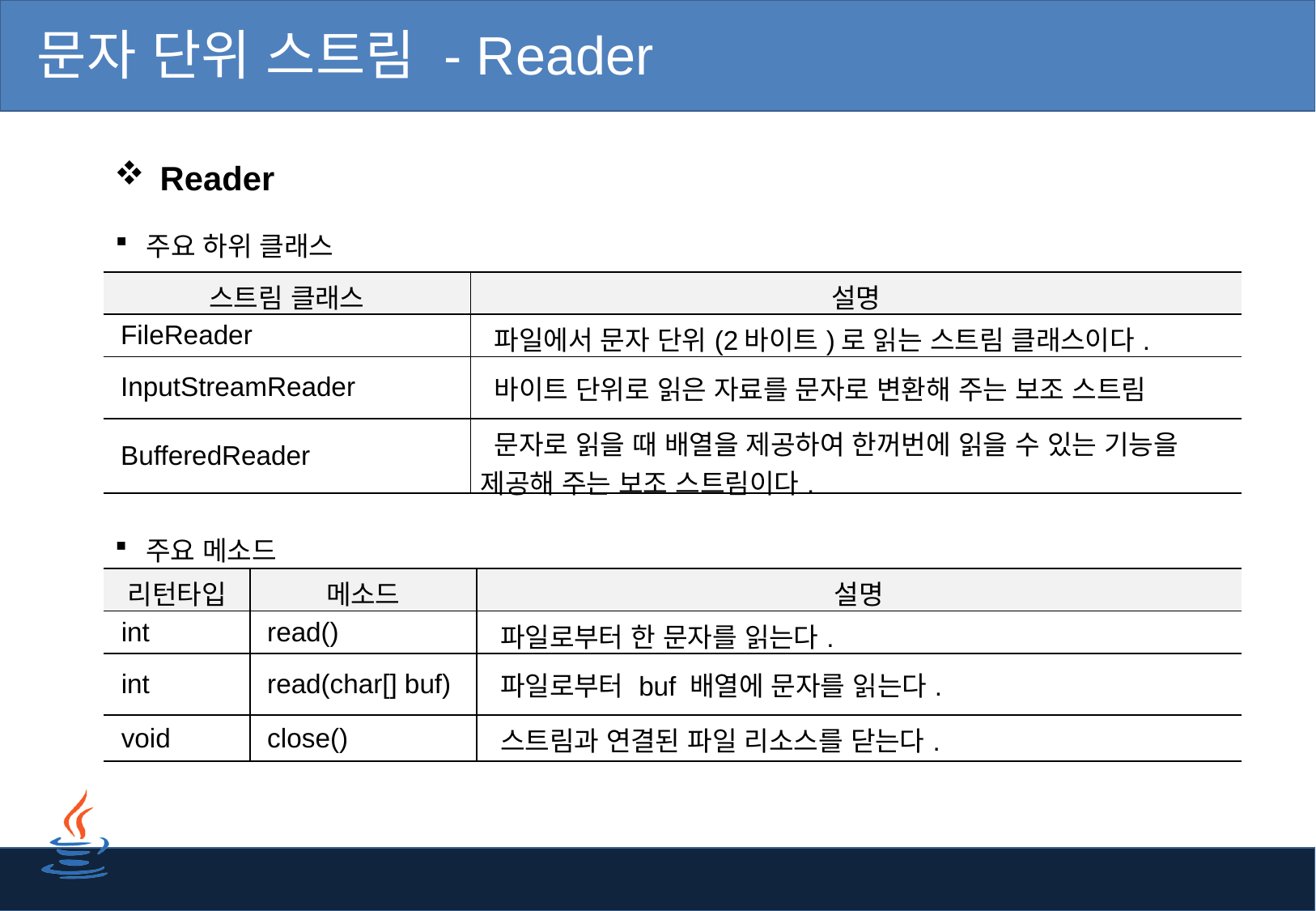

문자 단위 스트림 - Reader
Reader
주요 하위 클래스
| 스트림 클래스 | 설명 |
| --- | --- |
| FileReader | 파일에서 문자 단위(2바이트)로 읽는 스트림 클래스이다. |
| InputStreamReader | 바이트 단위로 읽은 자료를 문자로 변환해 주는 보조 스트림 |
| BufferedReader | 문자로 읽을 때 배열을 제공하여 한꺼번에 읽을 수 있는 기능을 제공해 주는 보조 스트림이다. |
주요 메소드
| 리턴타입 | 메소드 | 설명 |
| --- | --- | --- |
| int | read() | 파일로부터 한 문자를 읽는다. |
| int | read(char[] buf) | 파일로부터 buf 배열에 문자를 읽는다. |
| void | close() | 스트림과 연결된 파일 리소스를 닫는다. |